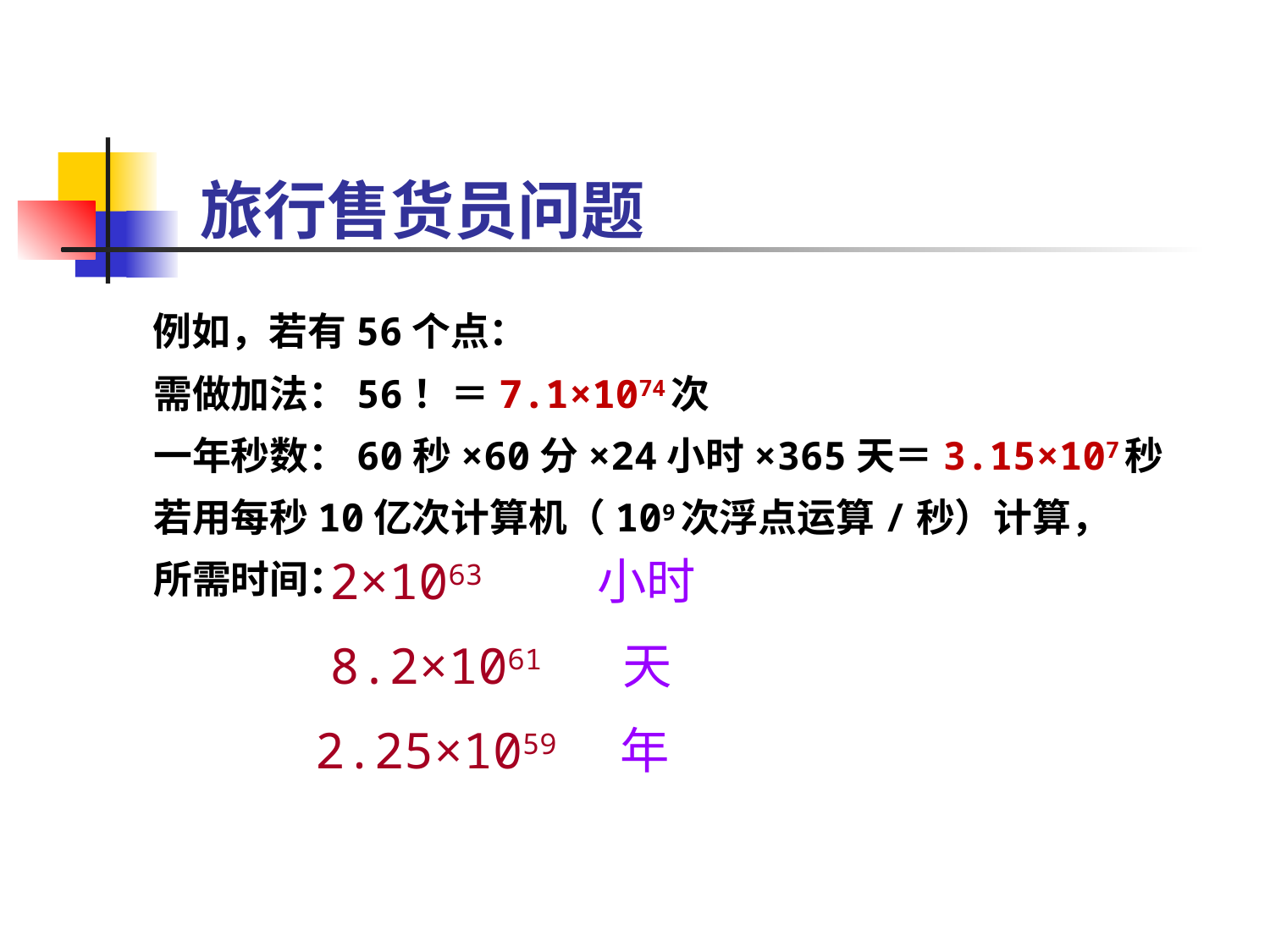

旅行售货员问题
  例如，若有56个点：
  需做加法：56！＝7.1×1074次
  一年秒数：60秒×60分×24小时×365天＝3.15×107秒
  若用每秒10亿次计算机（109次浮点运算/秒）计算，
  所需时间：
        2×1063      小时
        8.2×1061    天
          2.25×1059   年